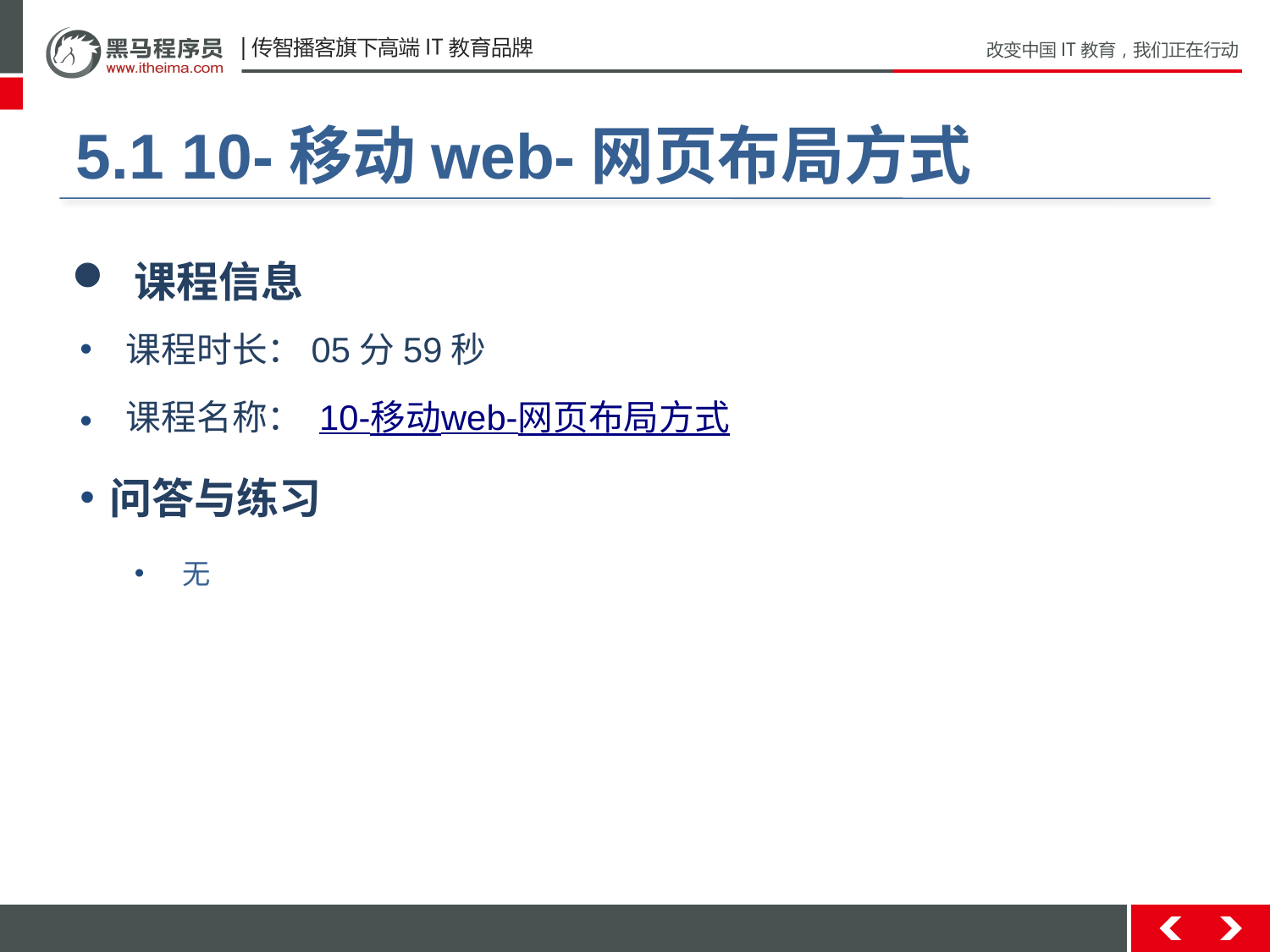

#
5.1 10-移动web-网页布局方式
 课程信息
 课程时长：05分59秒
 课程名称： 10-移动web-网页布局方式
问答与练习
无